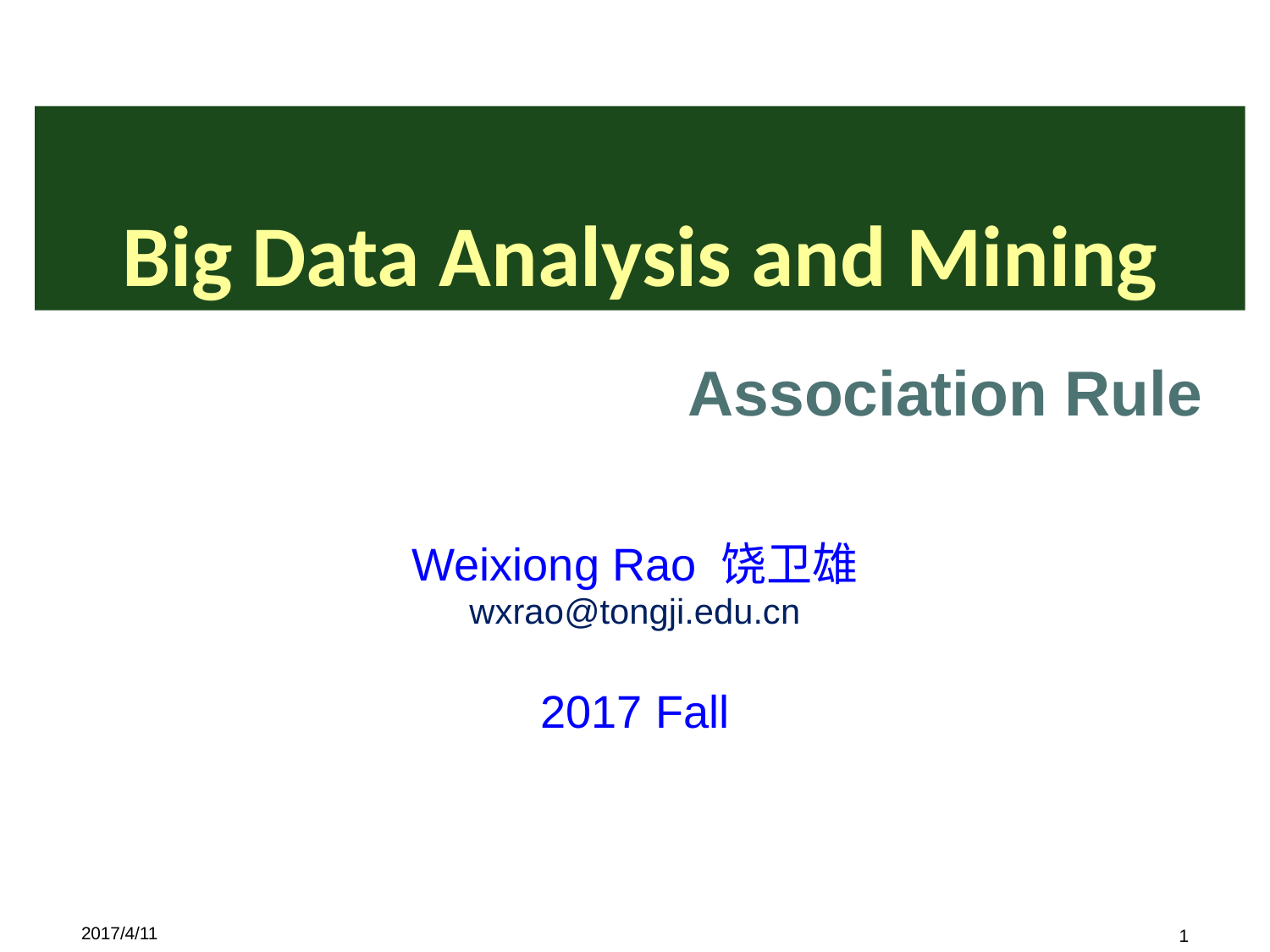

# Big Data Analysis and Mining
Association Rule
Weixiong Rao 饶卫雄
wxrao@tongji.edu.cn

2017 Fall
2017/4/11
1